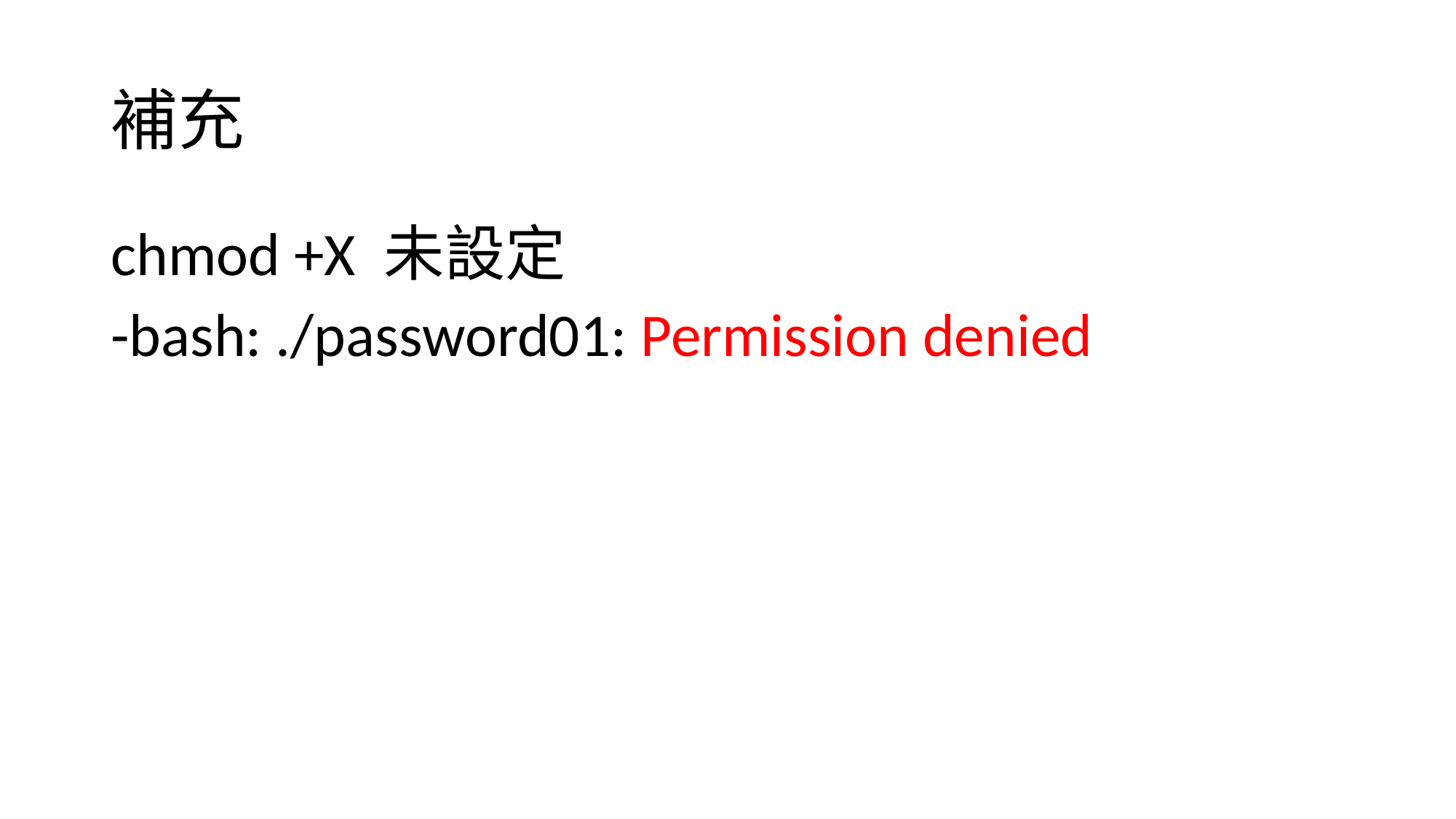

# 補充
chmod +X 未設定
-bash: ./password01: Permission denied